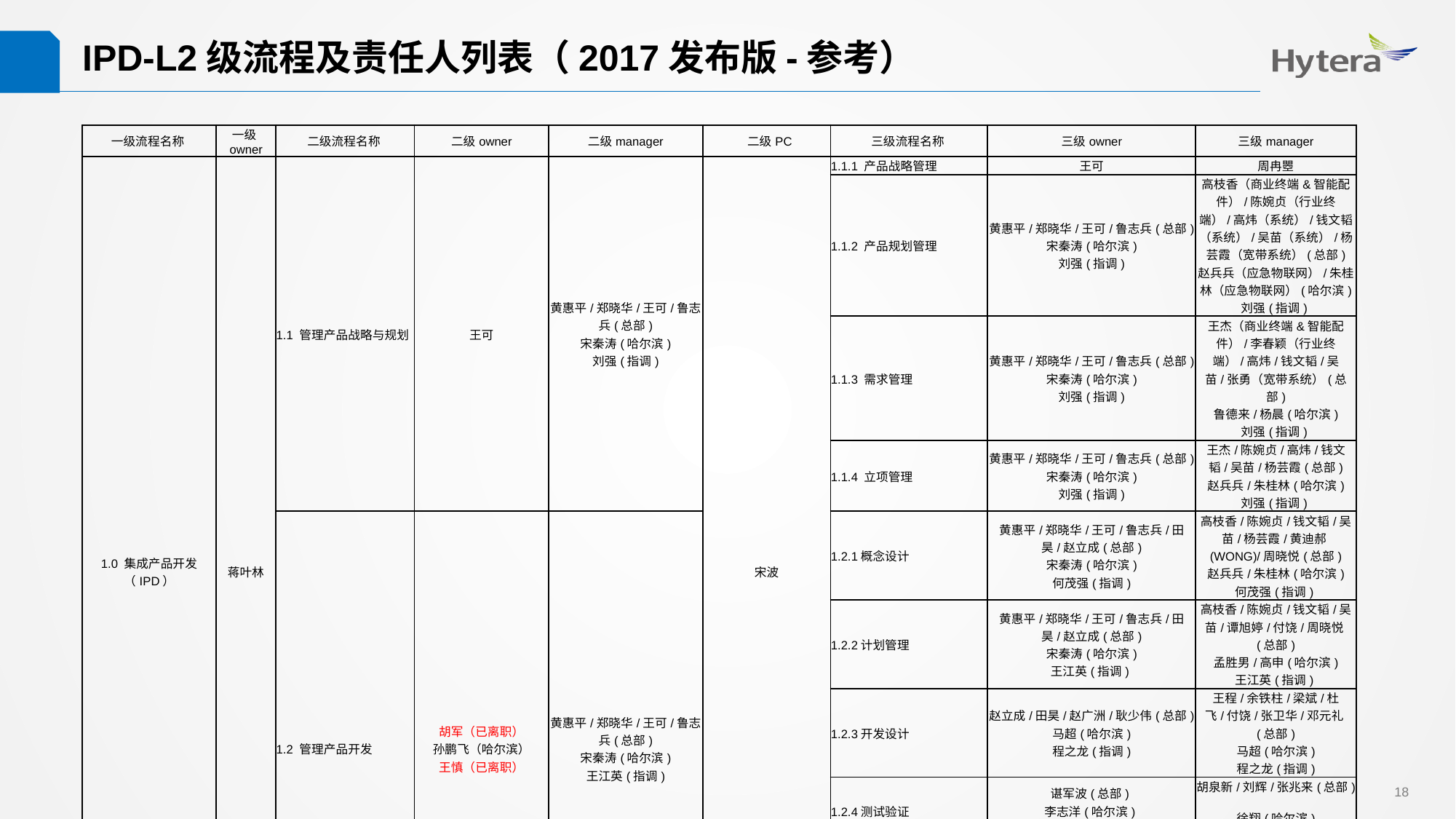

IPD-L2级流程及责任人列表（2017发布版-参考）
| 一级流程名称 | 一级owner | 二级流程名称 | 二级owner | 二级manager | 二级PC | 三级流程名称 | 三级owner | 三级manager |
| --- | --- | --- | --- | --- | --- | --- | --- | --- |
| 1.0 集成产品开发 （IPD） | 蒋叶林 | 1.1 管理产品战略与规划 | 王可 | 黄惠平/郑晓华/王可/鲁志兵(总部) 宋秦涛(哈尔滨) 刘强(指调) | 宋波 | 1.1.1 产品战略管理 | 王可 | 周冉瞾 |
|  |  |  |  |  |  | 1.1.2 产品规划管理 | 黄惠平/郑晓华/王可/鲁志兵(总部) 宋秦涛(哈尔滨) 刘强(指调) | 高枝香（商业终端&智能配件）/陈婉贞（行业终端）/高炜（系统）/钱文韬（系统）/吴苗（系统）/杨芸霞（宽带系统）(总部) 赵兵兵（应急物联网）/朱桂林（应急物联网）(哈尔滨) 刘强(指调) |
|  |  |  |  |  |  | 1.1.3 需求管理 | 黄惠平/郑晓华/王可/鲁志兵(总部) 宋秦涛(哈尔滨) 刘强(指调) | 王杰（商业终端&智能配件）/李春颖（行业终端）/高炜/钱文韬/吴苗/张勇（宽带系统）(总部) 鲁德来/杨晨(哈尔滨) 刘强(指调) |
|  |  |  |  |  |  | 1.1.4 立项管理 | 黄惠平/郑晓华/王可/鲁志兵(总部) 宋秦涛(哈尔滨) 刘强(指调) | 王杰/陈婉贞/高炜/钱文韬/吴苗/杨芸霞(总部) 赵兵兵/朱桂林(哈尔滨) 刘强(指调) |
|  |  | 1.2 管理产品开发 | 胡军（已离职） 孙鹏飞（哈尔滨） 王慎（已离职） | 黄惠平/郑晓华/王可/鲁志兵(总部) 宋秦涛(哈尔滨) 王江英(指调) |  | 1.2.1概念设计 | 黄惠平/郑晓华/王可/鲁志兵/田昊/赵立成(总部) 宋秦涛(哈尔滨) 何茂强(指调) | 高枝香/陈婉贞/钱文韬/吴苗/杨芸霞/黄迪郝(WONG)/周晓悦(总部) 赵兵兵/朱桂林(哈尔滨) 何茂强(指调) |
|  |  |  |  |  |  | 1.2.2计划管理 | 黄惠平/郑晓华/王可/鲁志兵/田昊/赵立成(总部) 宋秦涛(哈尔滨) 王江英(指调) | 高枝香/陈婉贞/钱文韬/吴苗/谭旭婷/付饶/周晓悦(总部) 孟胜男/高申(哈尔滨) 王江英(指调) |
|  |  |  |  |  |  | 1.2.3开发设计 | 赵立成/田昊/赵广洲/耿少伟(总部) 马超(哈尔滨) 程之龙(指调) | 王程/余铁柱/梁斌/杜飞/付饶/张卫华/邓元礼(总部) 马超(哈尔滨) 程之龙(指调) |
|  |  |  |  |  |  | 1.2.4测试验证 | 谌军波(总部) 李志洋(哈尔滨) 徐楚銮(指调) | 胡泉新/刘辉/张兆来(总部) 徐翔(哈尔滨) 徐楚銮(指调) |
|  |  |  |  |  |  | 1.2.5发布管理 | 黄惠平/郑晓华/王可/鲁志兵(总部) 宋秦涛(哈尔滨) 王江英(指调) | 高枝香/陈婉贞/高炜/钱文韬/吴苗/谭旭婷(总部) 赵兵兵/朱桂林(哈尔滨) 王江英(指调) |
|  |  |  |  |  |  | 1.2.6生命周期管理 | 黄惠平/郑晓华/王可/鲁志兵(总部) 宋秦涛(哈尔滨) 何茂强(指调) | 高枝香/陈婉贞/高炜/钱文韬/吴苗/谭旭婷(总部) 赵兵兵/朱桂林(哈尔滨) 何茂强(指调) |